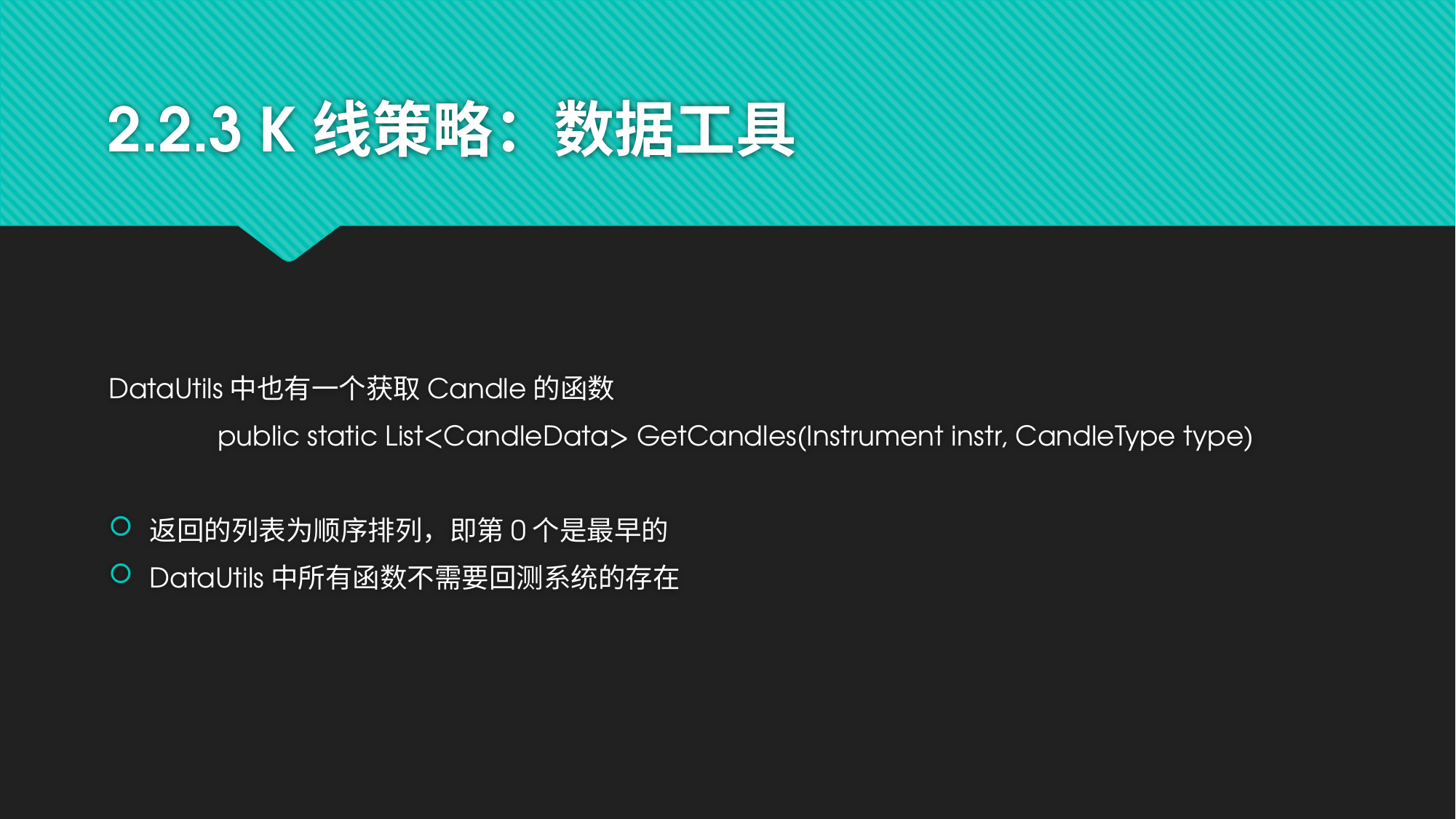

# 2.2.3 K线策略：数据工具
DataUtils中也有一个获取Candle的函数
	public static List<CandleData> GetCandles(Instrument instr, CandleType type)

返回的列表为顺序排列，即第0个是最早的
DataUtils中所有函数不需要回测系统的存在